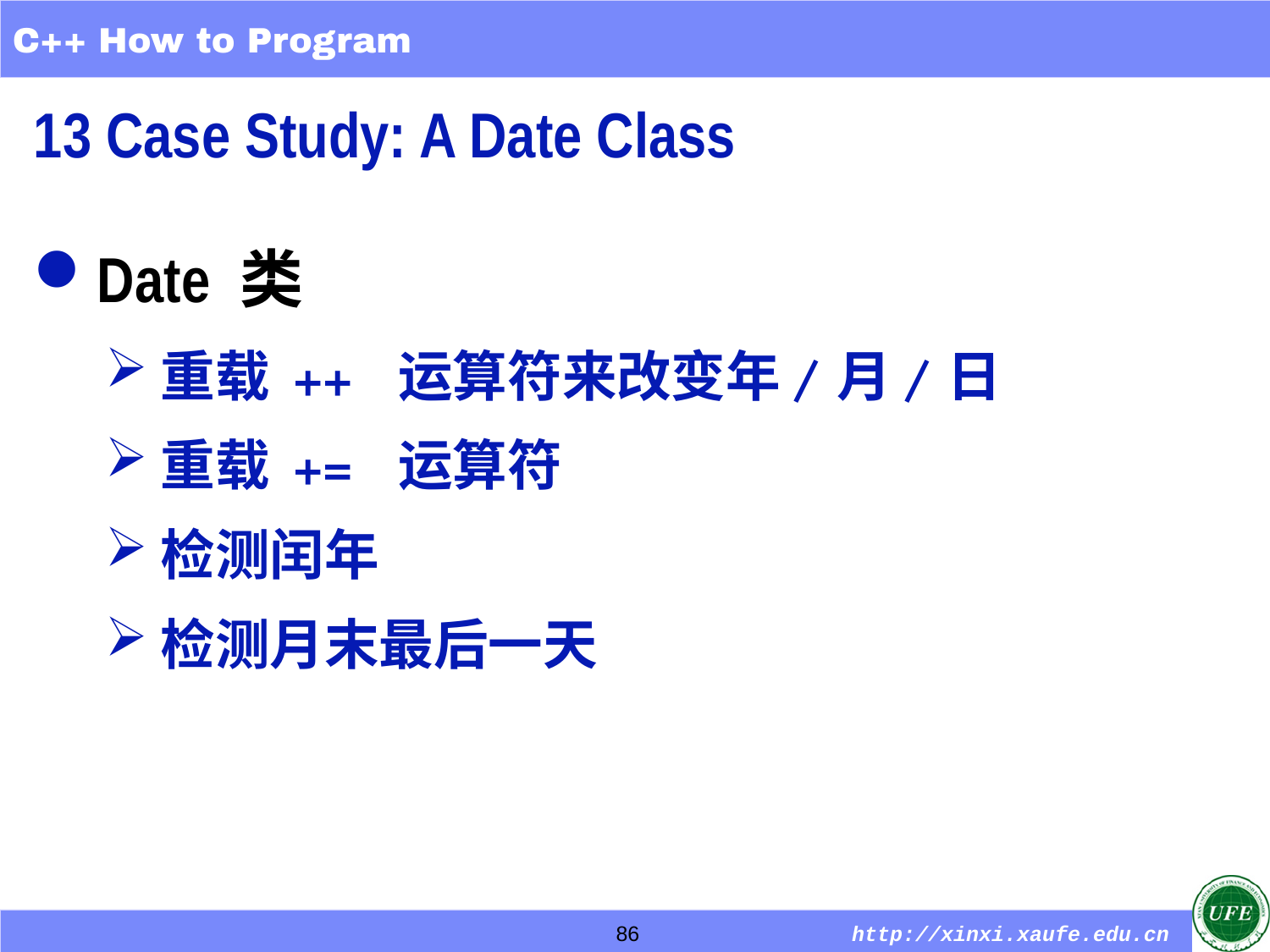

13 Case Study: A Date Class
Date 类
重载 ++ 运算符来改变年/月/日
重载 += 运算符
检测闰年
检测月末最后一天
86